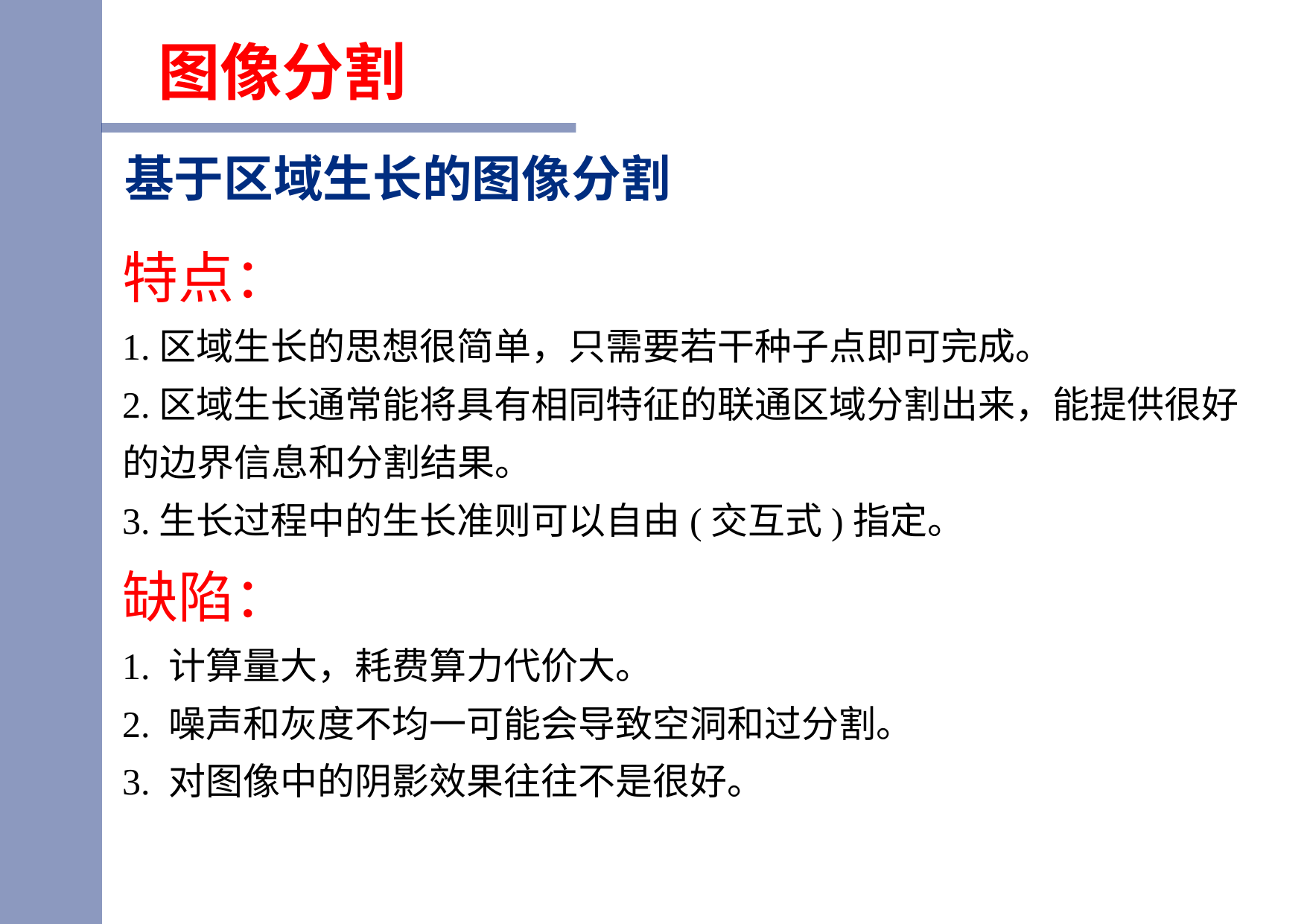

图像分割
基于区域生长的图像分割
特点：
1.区域生长的思想很简单，只需要若干种子点即可完成。
2.区域生长通常能将具有相同特征的联通区域分割出来，能提供很好的边界信息和分割结果。
3.生长过程中的生长准则可以自由(交互式)指定。
缺陷：
1. 计算量大，耗费算力代价大。
2. 噪声和灰度不均一可能会导致空洞和过分割。
3. 对图像中的阴影效果往往不是很好。